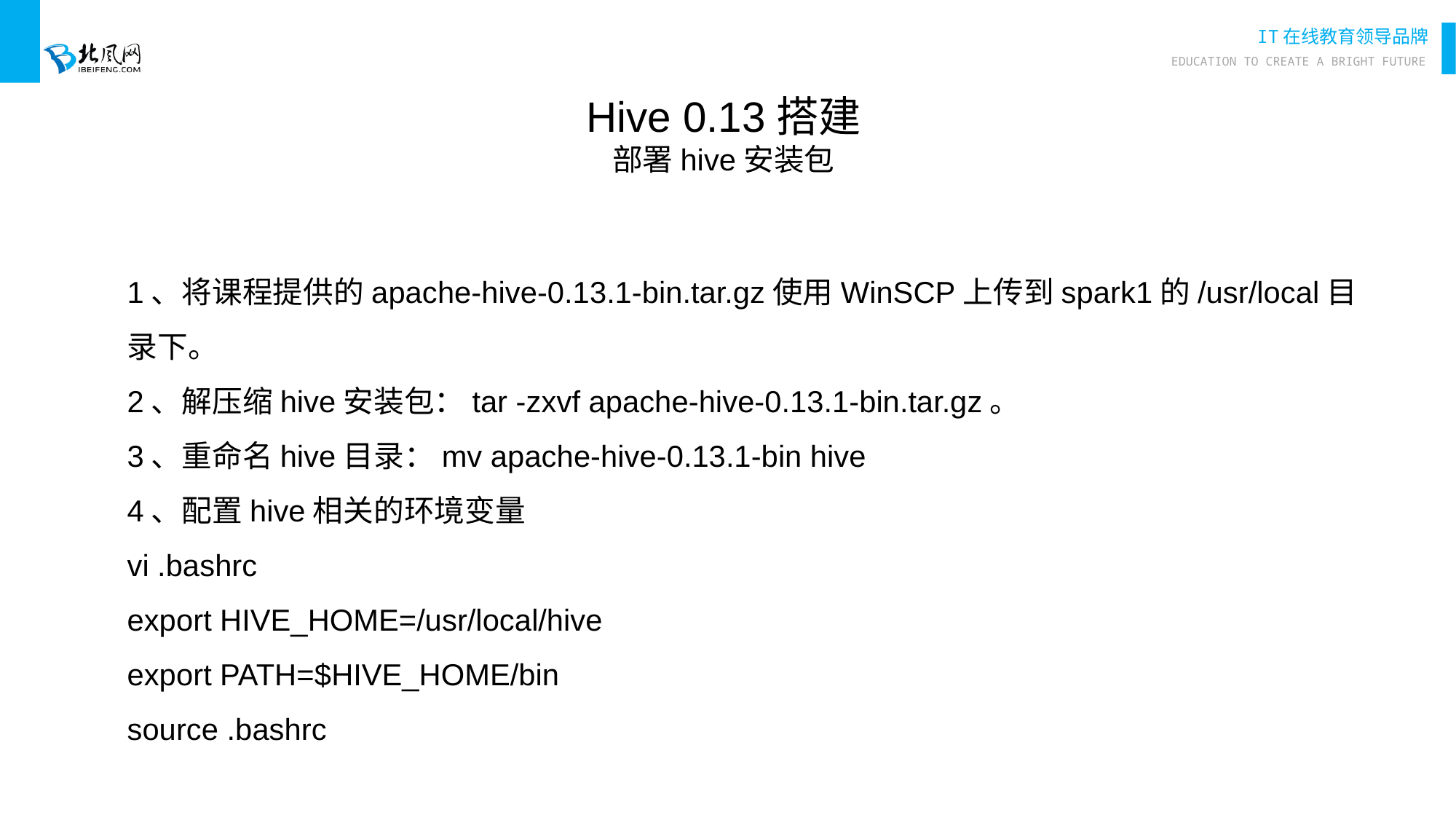

Hive 0.13搭建
部署hive安装包
1、将课程提供的apache-hive-0.13.1-bin.tar.gz使用WinSCP上传到spark1的/usr/local目录下。
2、解压缩hive安装包：tar -zxvf apache-hive-0.13.1-bin.tar.gz。
3、重命名hive目录：mv apache-hive-0.13.1-bin hive
4、配置hive相关的环境变量
vi .bashrc
export HIVE_HOME=/usr/local/hive
export PATH=$HIVE_HOME/bin
source .bashrc